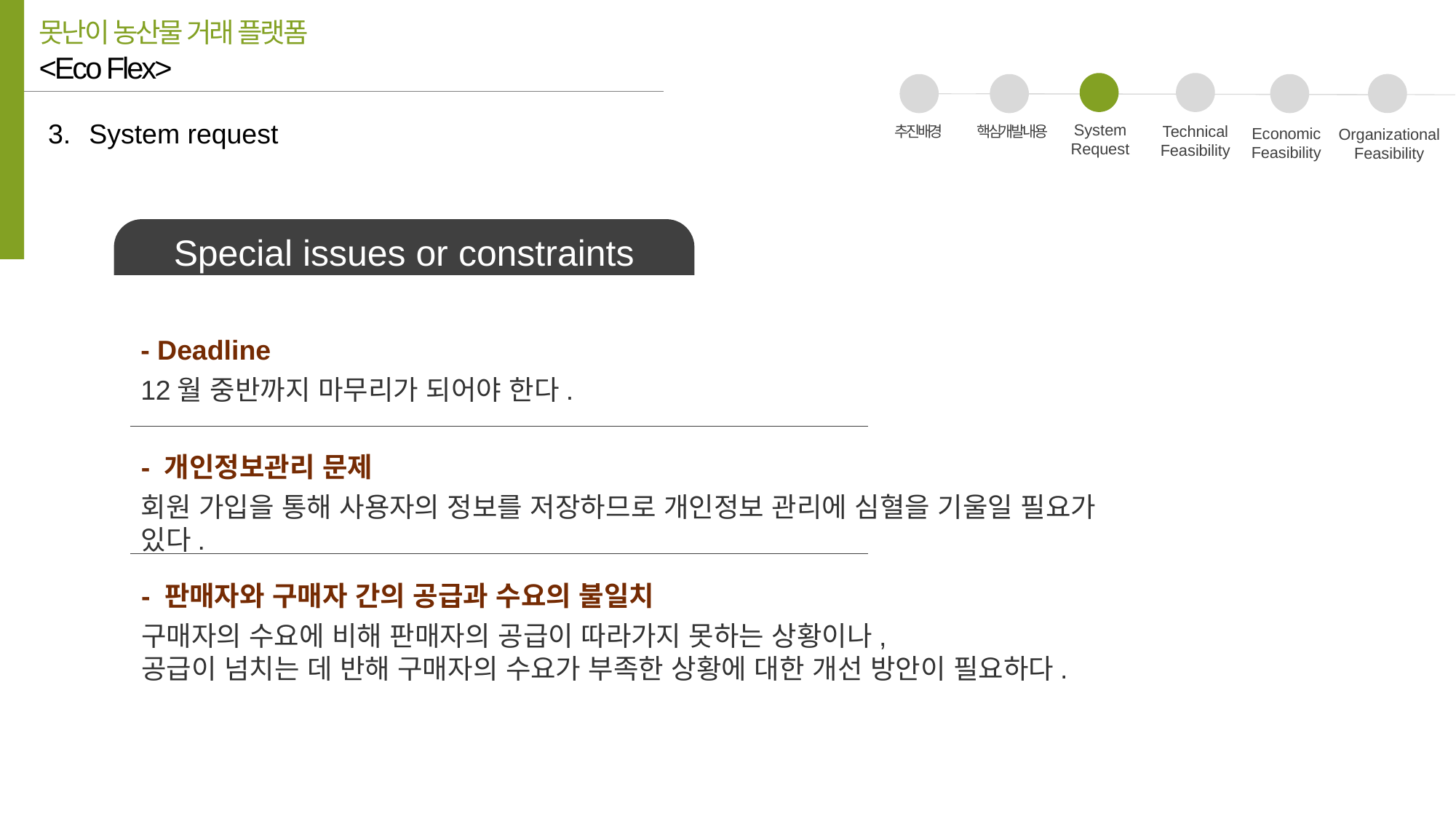

못난이 농산물 거래 플랫폼
<Eco Flex>

03

05
04
06
01
02
System request
System
Request
Technical
Feasibility
추진배경
핵심개발내용
Economic
Feasibility
Organizational
Feasibility
Special issues or constraints
- Deadline
12월 중반까지 마무리가 되어야 한다.
- 개인정보관리 문제
회원 가입을 통해 사용자의 정보를 저장하므로 개인정보 관리에 심혈을 기울일 필요가 있다.
- 판매자와 구매자 간의 공급과 수요의 불일치
구매자의 수요에 비해 판매자의 공급이 따라가지 못하는 상황이나,
공급이 넘치는 데 반해 구매자의 수요가 부족한 상황에 대한 개선 방안이 필요하다.